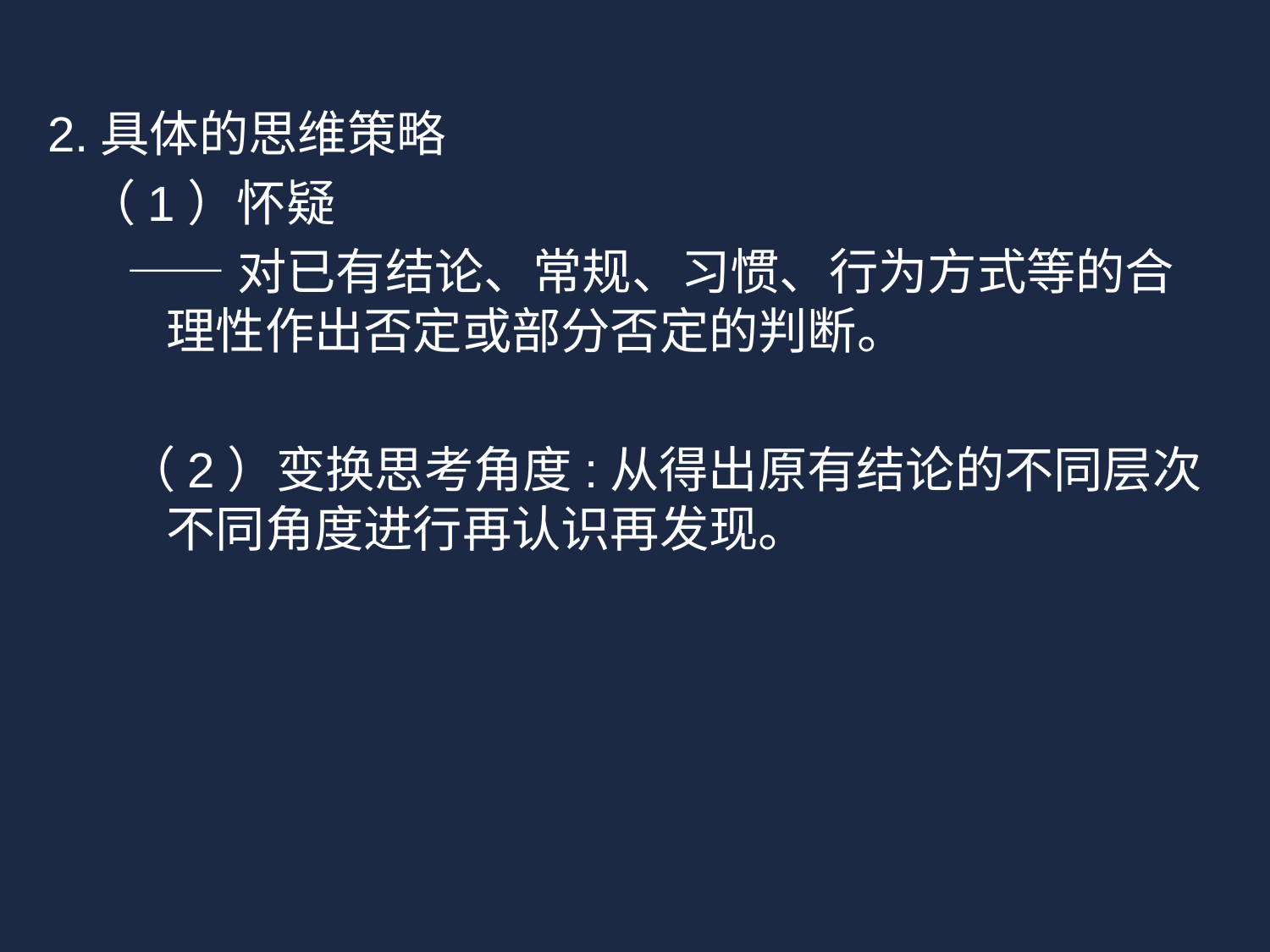

2.具体的思维策略
（1）怀疑
——对已有结论、常规、习惯、行为方式等的合理性作出否定或部分否定的判断。

（2）变换思考角度:从得出原有结论的不同层次不同角度进行再认识再发现。